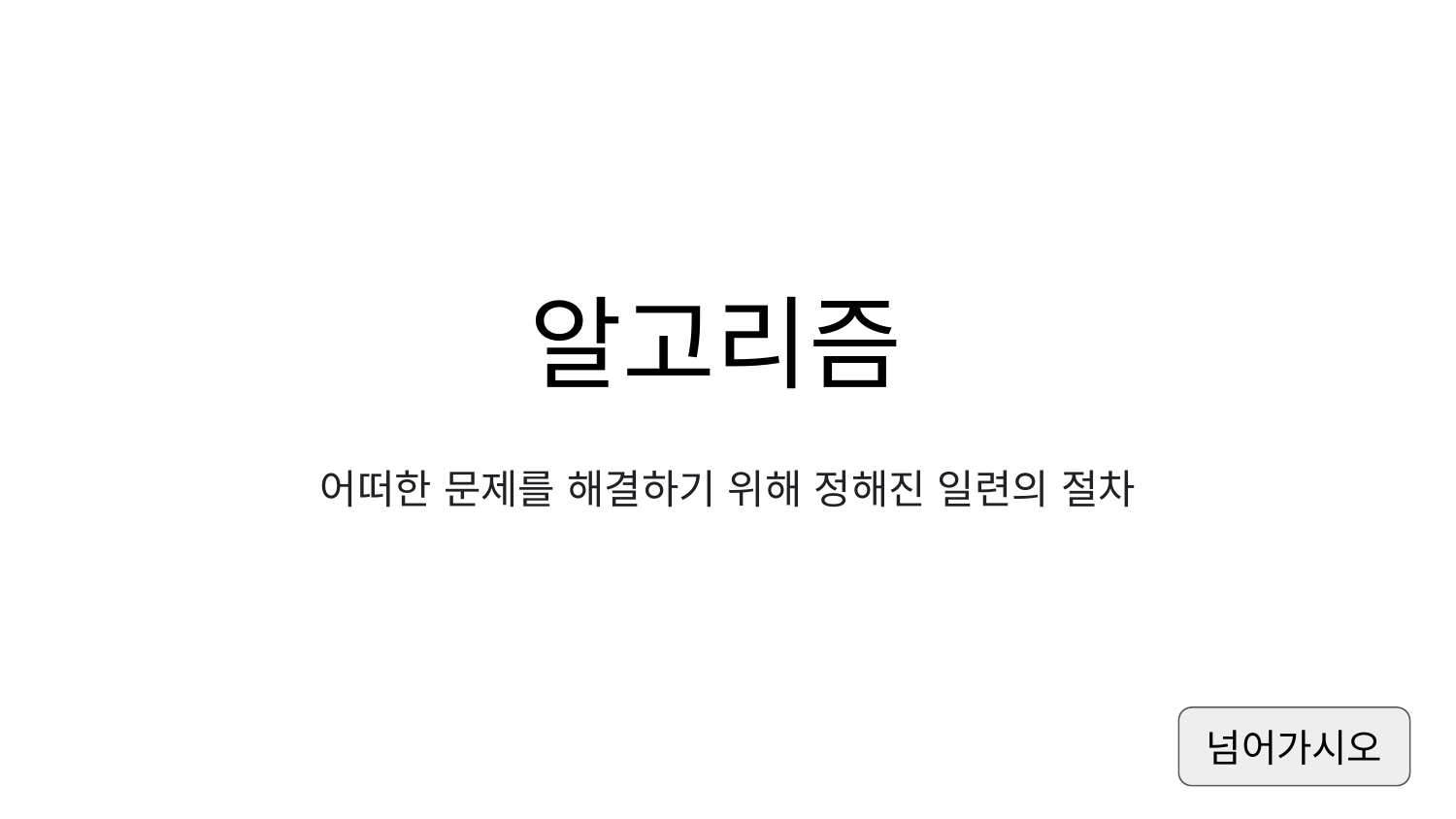

알고리즘
어떠한 문제를 해결하기 위해 정해진 일련의 절차
넘어가시오